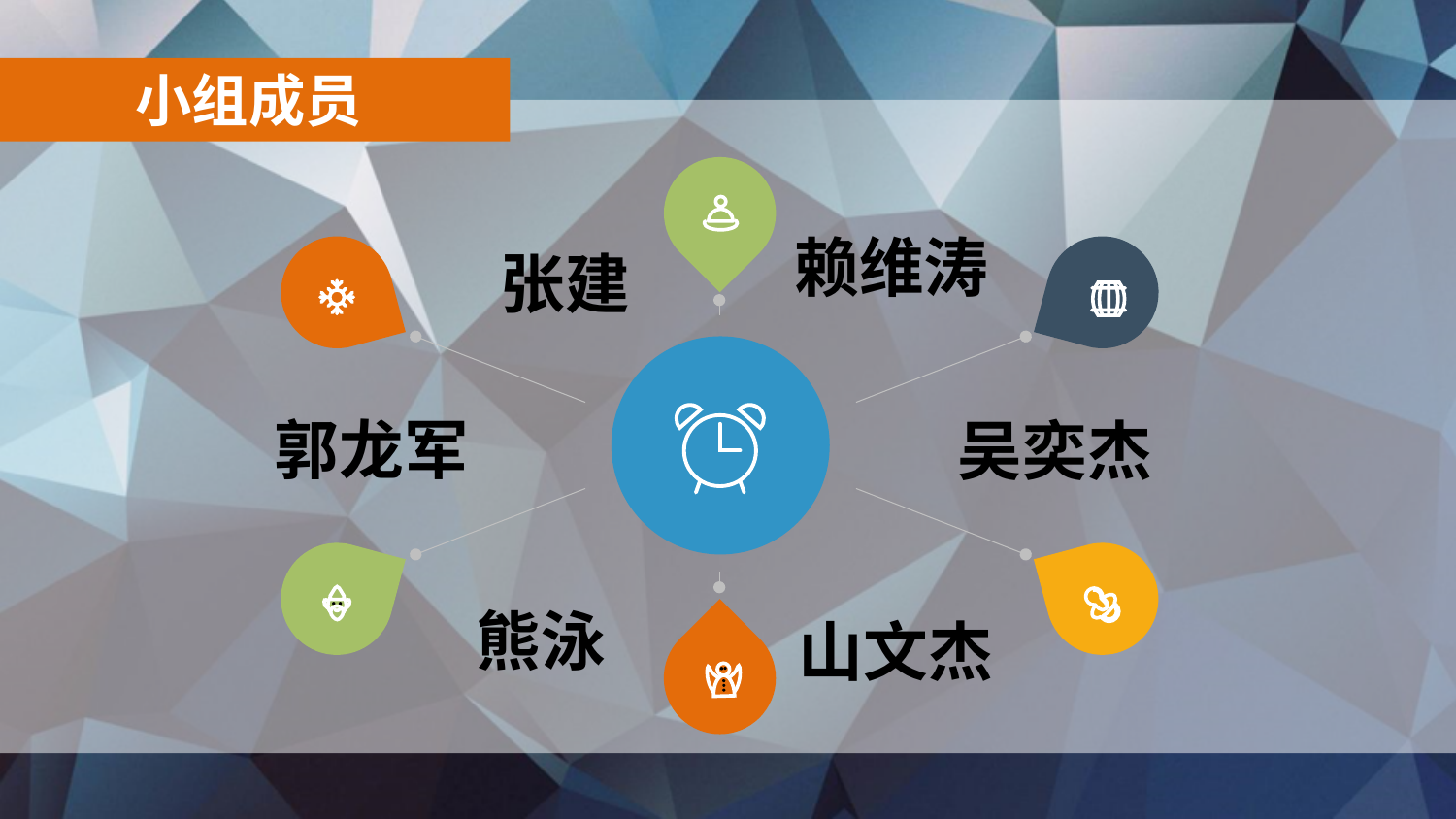

小组成员

赖维涛

张建

郭龙军
吴奕杰

熊泳
山文杰